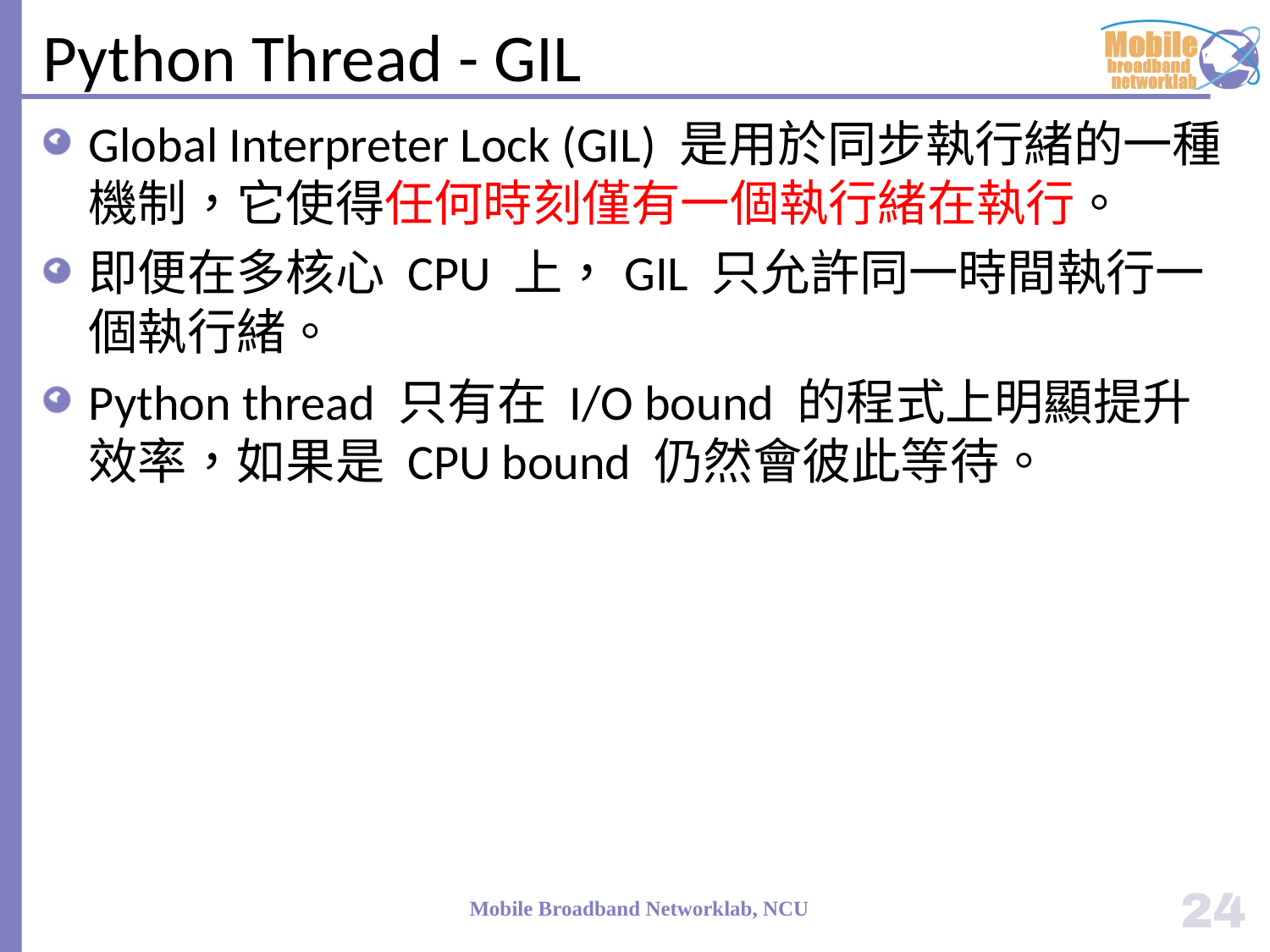

# Python Thread - GIL
Global Interpreter Lock (GIL) 是用於同步執行緒的一種機制，它使得任何時刻僅有一個執行緒在執行。
即便在多核心 CPU 上，GIL 只允許同一時間執行一個執行緒。
Python thread 只有在 I/O bound 的程式上明顯提升效率，如果是 CPU bound 仍然會彼此等待。
24